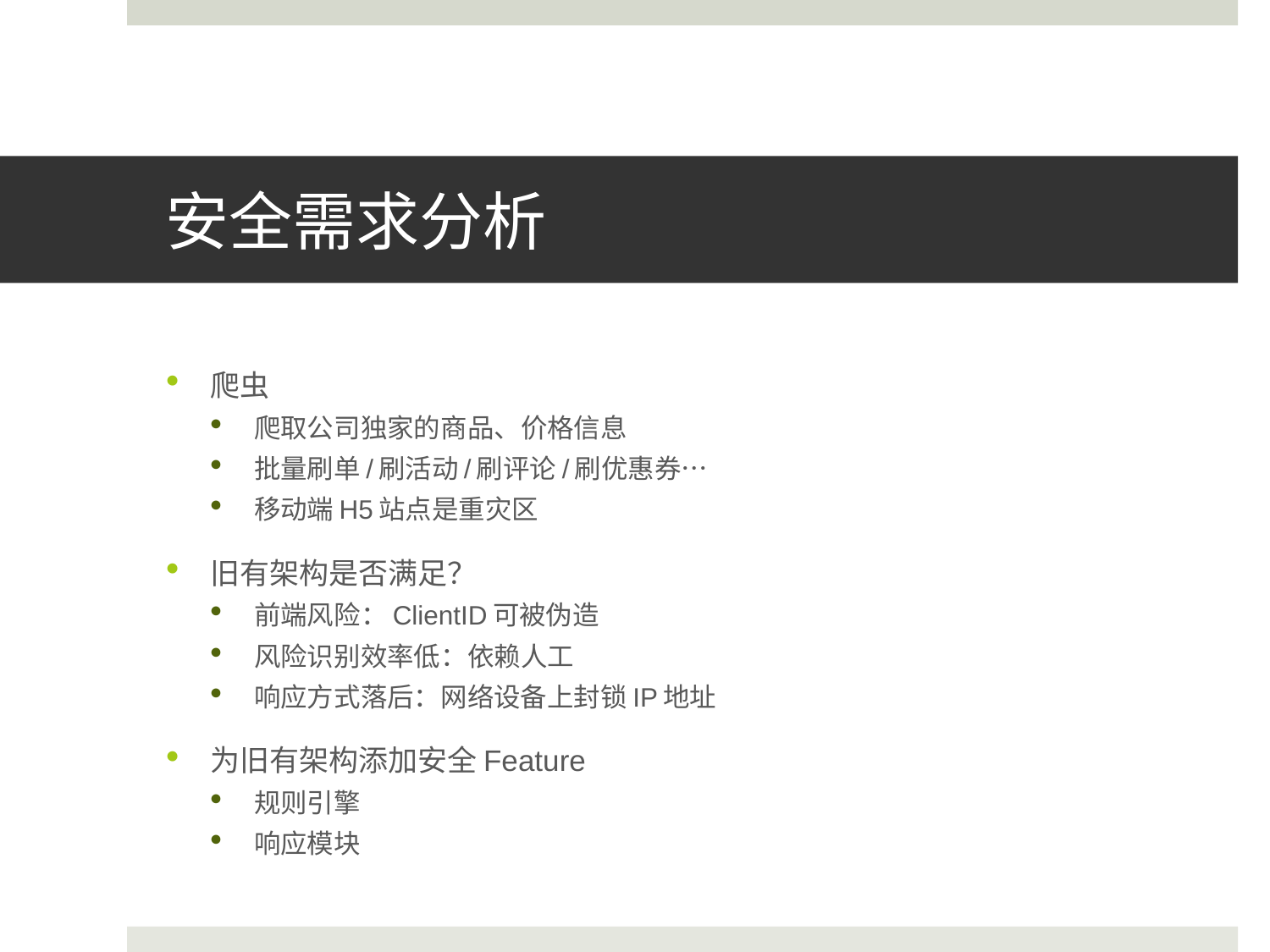

# 安全需求分析
爬虫
爬取公司独家的商品、价格信息
批量刷单/刷活动/刷评论/刷优惠券…
移动端H5站点是重灾区
旧有架构是否满足？
前端风险：ClientID可被伪造
风险识别效率低：依赖人工
响应方式落后：网络设备上封锁IP地址
为旧有架构添加安全Feature
规则引擎
响应模块